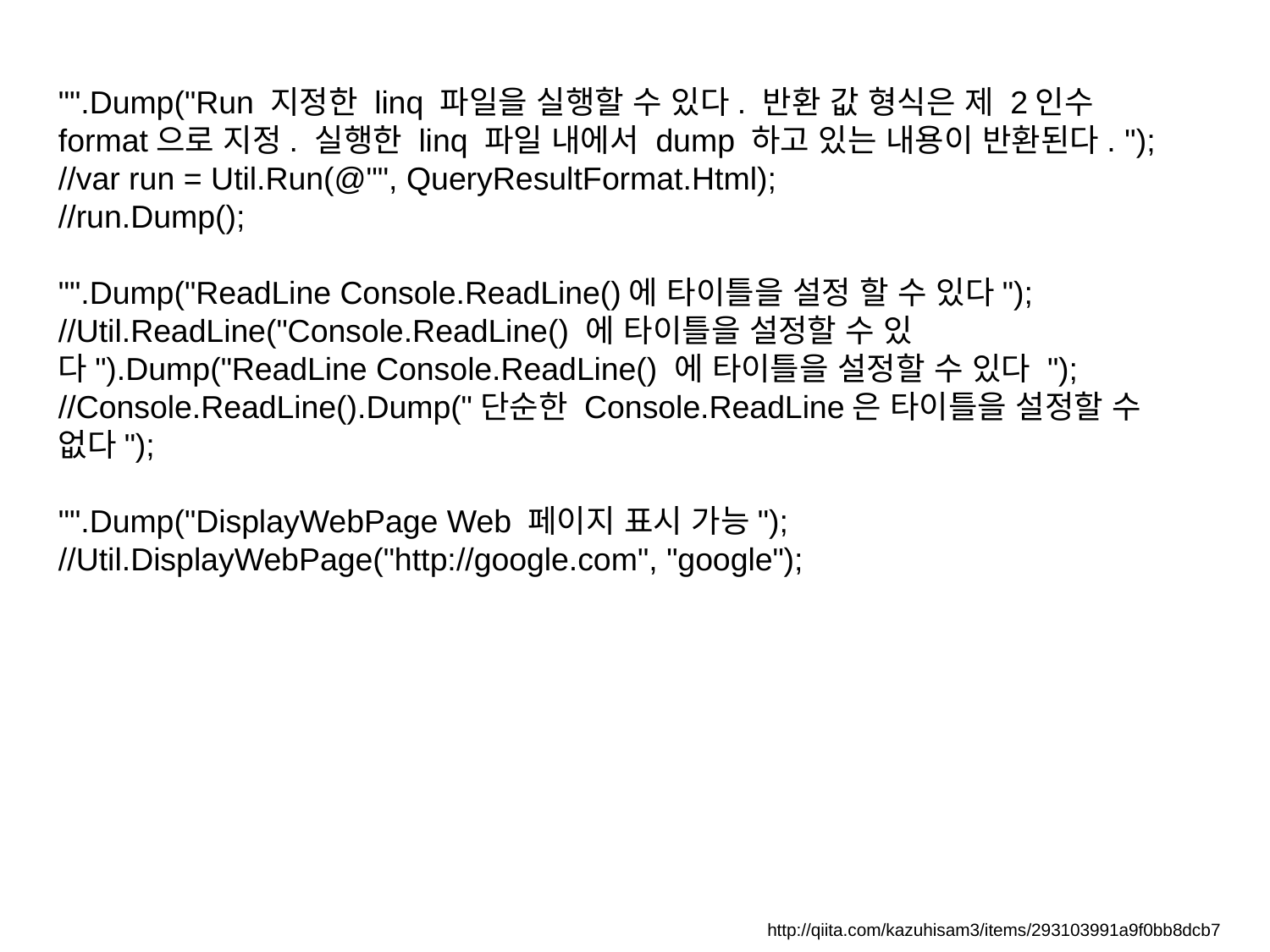

"".Dump("Run 지정한 linq 파일을 실행할 수 있다. 반환 값 형식은 제 2인수 format으로 지정. 실행한 linq 파일 내에서 dump 하고 있는 내용이 반환된다. ");
//var run = Util.Run(@"", QueryResultFormat.Html);
//run.Dump();

"".Dump("ReadLine Console.ReadLine()에 타이틀을 설정 할 수 있다");
//Util.ReadLine("Console.ReadLine() 에 타이틀을 설정할 수 있다").Dump("ReadLine Console.ReadLine() 에 타이틀을 설정할 수 있다 ");
//Console.ReadLine().Dump("단순한 Console.ReadLine은 타이틀을 설정할 수 없다");

"".Dump("DisplayWebPage Web 페이지 표시 가능");
//Util.DisplayWebPage("http://google.com", "google");
http://qiita.com/kazuhisam3/items/293103991a9f0bb8dcb7